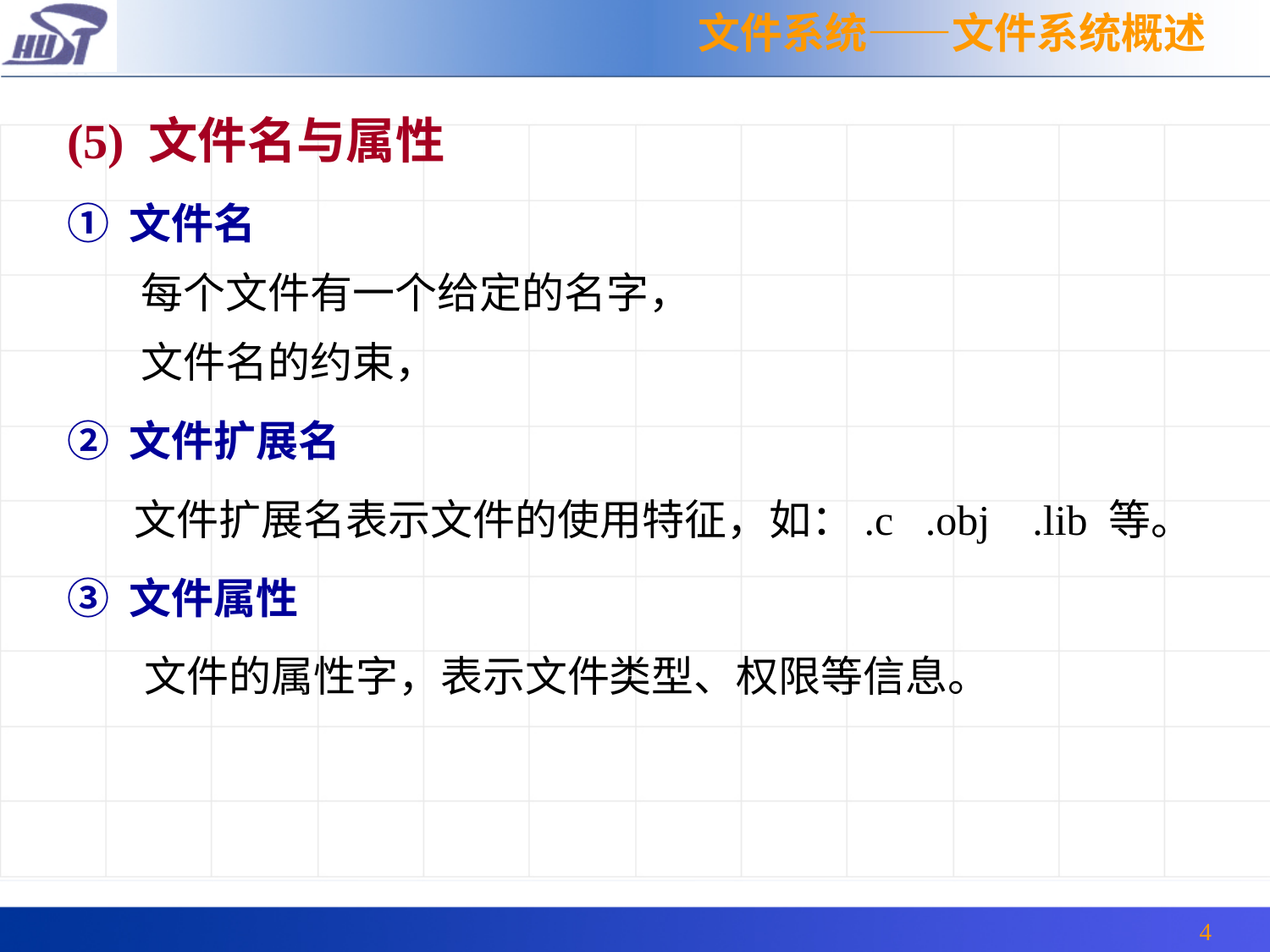

文件系统——文件系统概述
(5) 文件名与属性
① 文件名
	每个文件有一个给定的名字，
	文件名的约束，
② 文件扩展名
      文件扩展名表示文件的使用特征，如：.c   .obj    .lib 等。
③ 文件属性
       文件的属性字，表示文件类型、权限等信息。
4